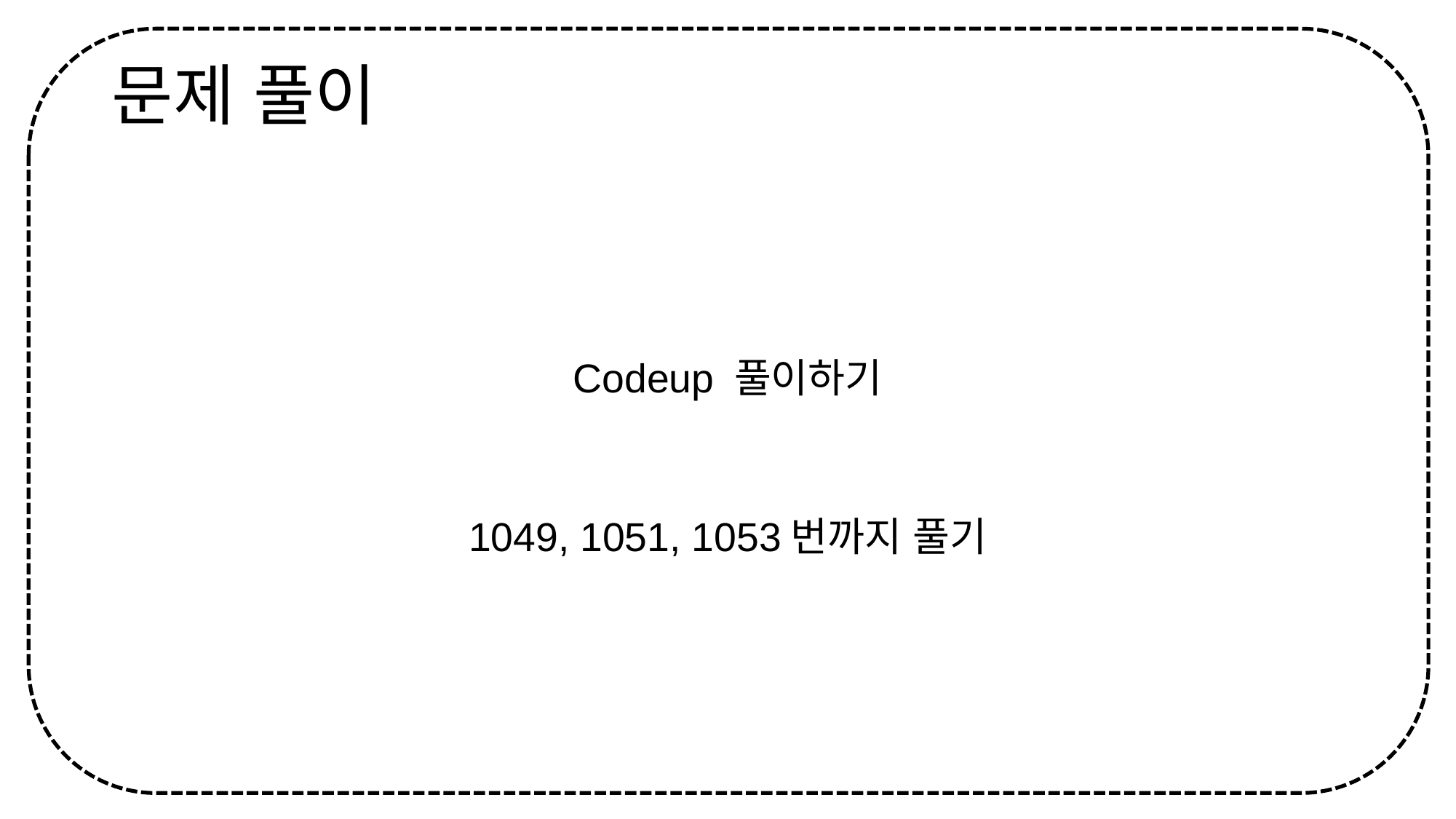

# 문제 풀이
Codeup 풀이하기
1049, 1051, 1053번까지 풀기